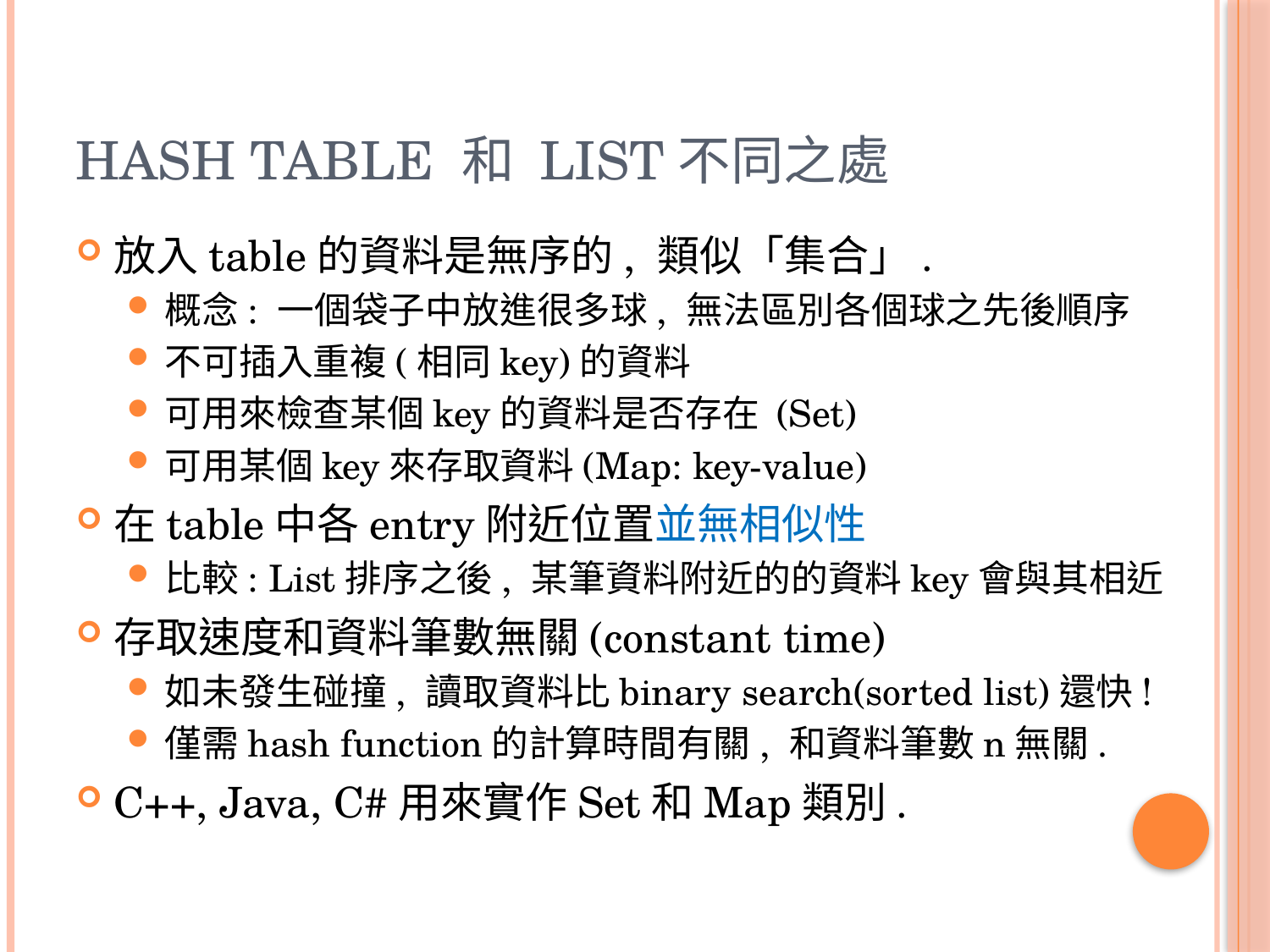

# Hash Table 和 List不同之處
放入table的資料是無序的, 類似「集合」.
概念: 一個袋子中放進很多球, 無法區別各個球之先後順序
不可插入重複(相同key)的資料
可用來檢查某個key的資料是否存在 (Set)
可用某個key來存取資料(Map: key-value)
在table中各entry附近位置並無相似性
比較: List排序之後, 某筆資料附近的的資料key會與其相近
存取速度和資料筆數無關(constant time)
如未發生碰撞, 讀取資料比binary search(sorted list)還快!
僅需hash function的計算時間有關, 和資料筆數n無關.
C++, Java, C#用來實作Set和Map類別.